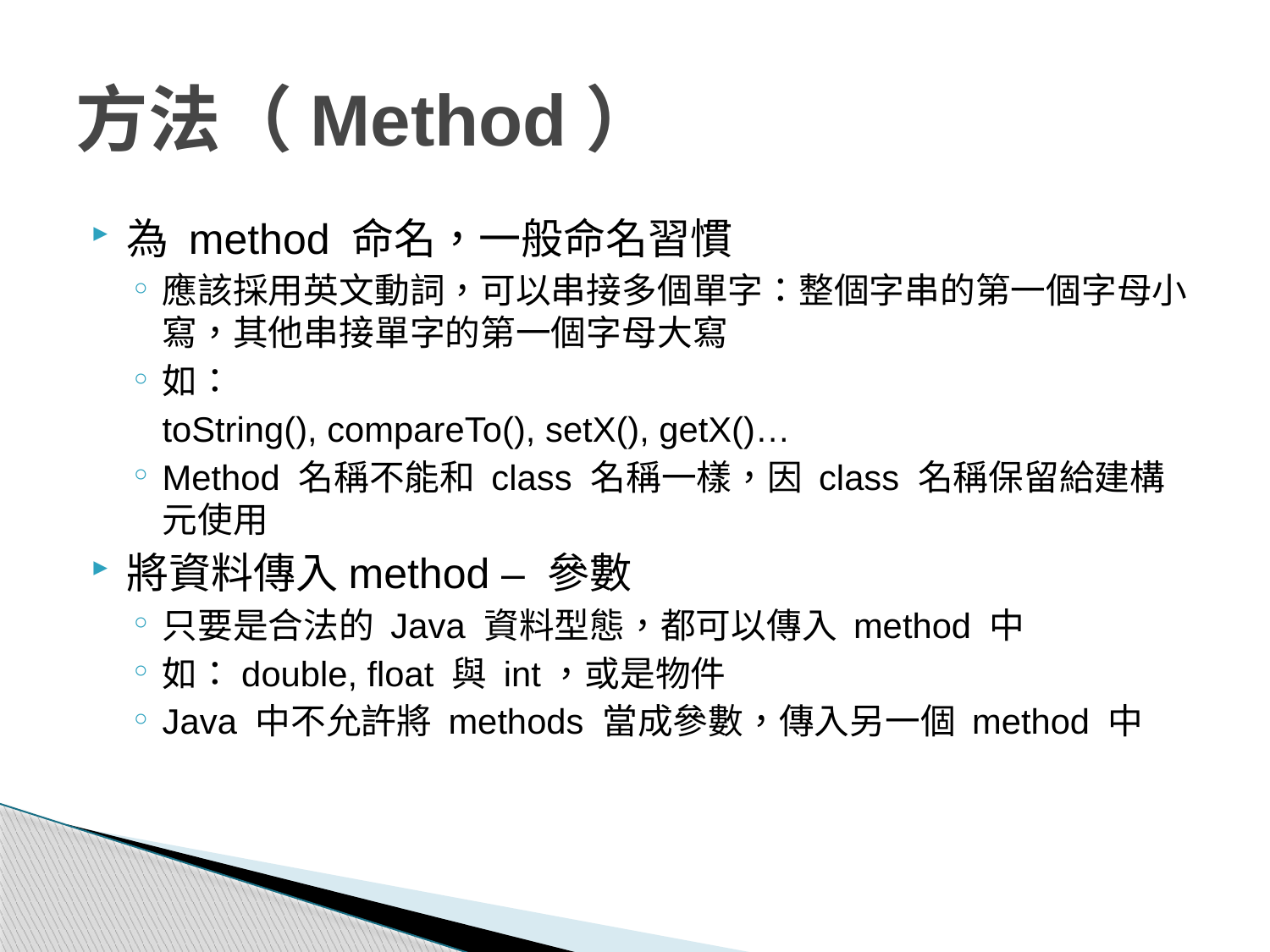

# 方法（Method）
為 method 命名，一般命名習慣
應該採用英文動詞，可以串接多個單字：整個字串的第一個字母小寫，其他串接單字的第一個字母大寫
如：
	toString(), compareTo(), setX(), getX()…
Method 名稱不能和 class 名稱一樣，因 class 名稱保留給建構元使用
將資料傳入method – 參數
只要是合法的 Java 資料型態，都可以傳入 method 中
如：double, float 與 int，或是物件
Java 中不允許將 methods 當成參數，傳入另一個 method 中